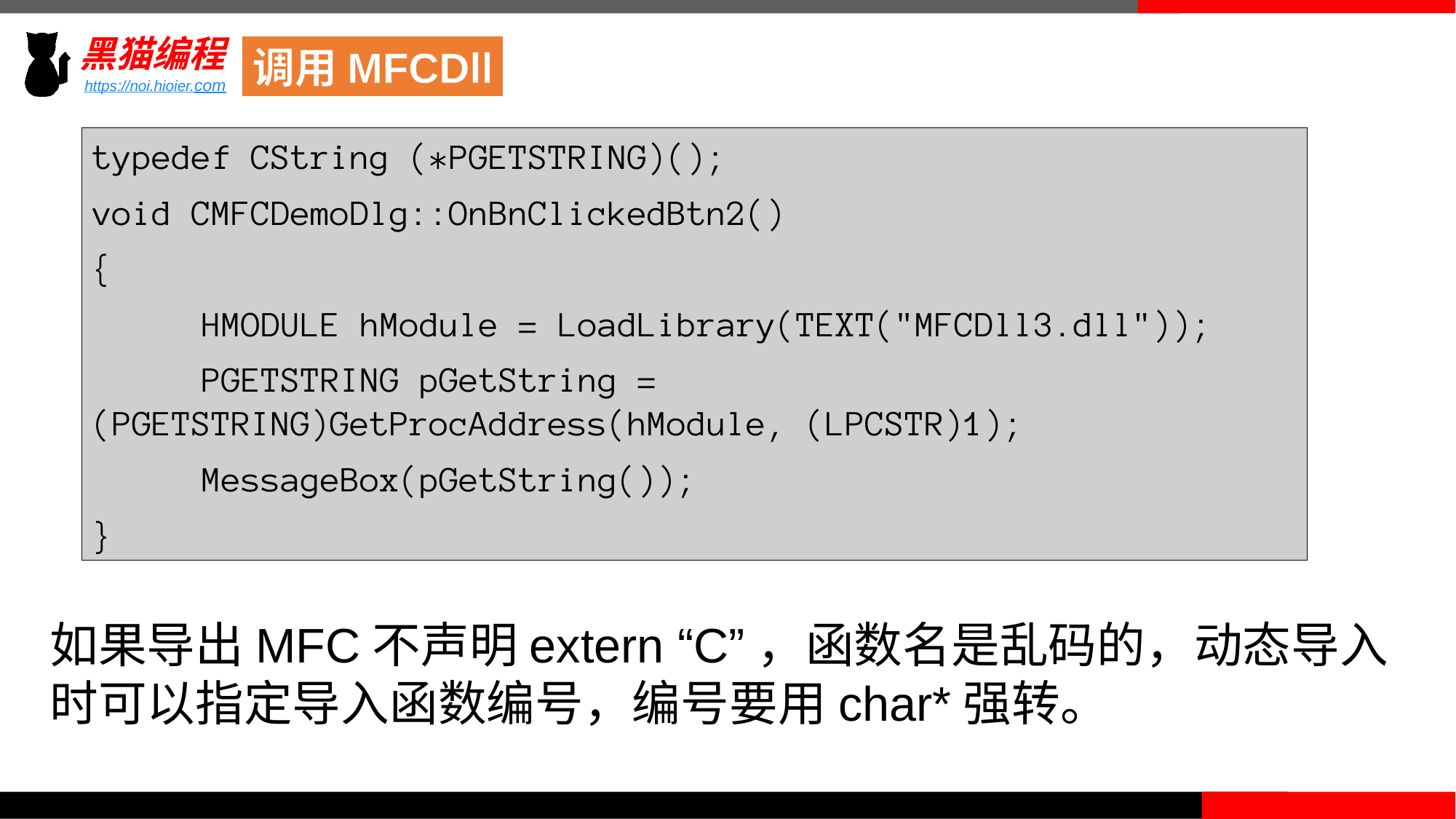

调用MFCDll
typedef CString (*PGETSTRING)();
void CMFCDemoDlg::OnBnClickedBtn2()
{
	HMODULE hModule = LoadLibrary(TEXT("MFCDll3.dll"));
	PGETSTRING pGetString = (PGETSTRING)GetProcAddress(hModule, (LPCSTR)1);
	MessageBox(pGetString());
}
如果导出MFC不声明extern “C”，函数名是乱码的，动态导入
时可以指定导入函数编号，编号要用char*强转。